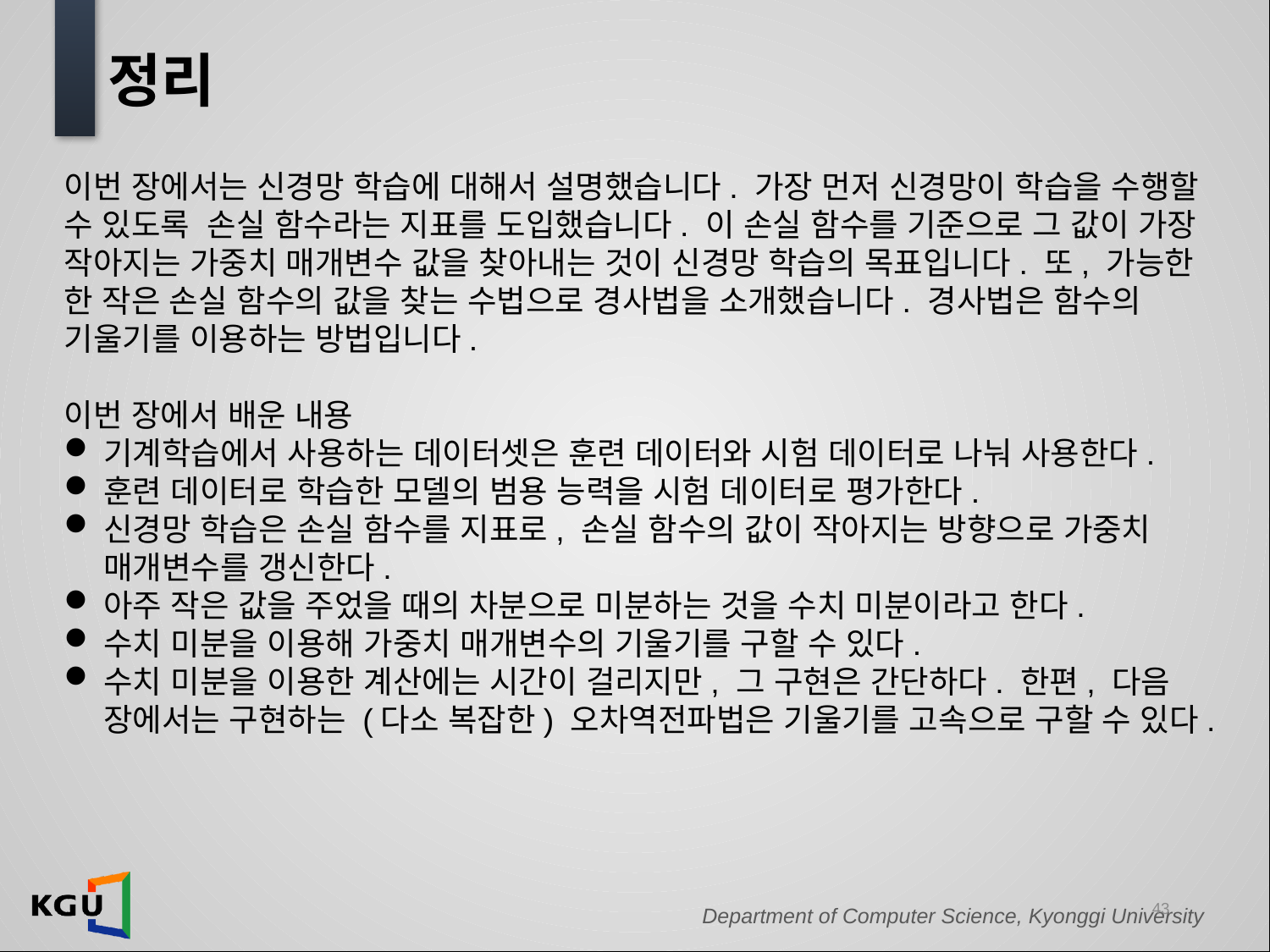

# 정리
이번 장에서는 신경망 학습에 대해서 설명했습니다. 가장 먼저 신경망이 학습을 수행할 수 있도록  손실 함수라는 지표를 도입했습니다. 이 손실 함수를 기준으로 그 값이 가장 작아지는 가중치 매개변수 값을 찾아내는 것이 신경망 학습의 목표입니다. 또, 가능한 한 작은 손실 함수의 값을 찾는 수법으로 경사법을 소개했습니다. 경사법은 함수의 기울기를 이용하는 방법입니다.

이번 장에서 배운 내용
기계학습에서 사용하는 데이터셋은 훈련 데이터와 시험 데이터로 나눠 사용한다.
훈련 데이터로 학습한 모델의 범용 능력을 시험 데이터로 평가한다.
신경망 학습은 손실 함수를 지표로, 손실 함수의 값이 작아지는 방향으로 가중치 매개변수를 갱신한다.
아주 작은 값을 주었을 때의 차분으로 미분하는 것을 수치 미분이라고 한다.
수치 미분을 이용해 가중치 매개변수의 기울기를 구할 수 있다.
수치 미분을 이용한 계산에는 시간이 걸리지만, 그 구현은 간단하다. 한편, 다음 장에서는 구현하는 (다소 복잡한) 오차역전파법은 기울기를 고속으로 구할 수 있다.

43